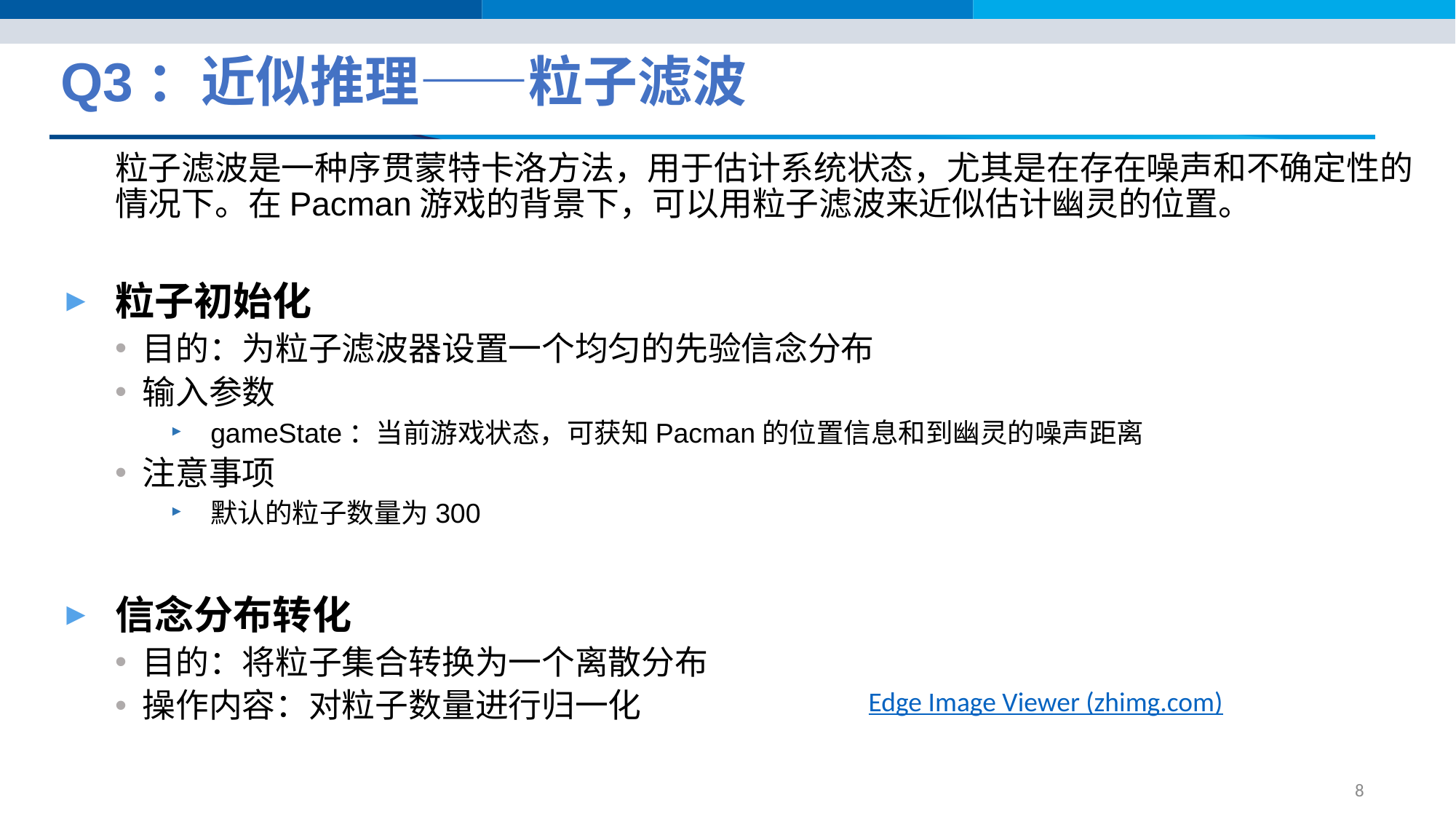

# Q3：近似推理——粒子滤波
粒子滤波是一种序贯蒙特卡洛方法，用于估计系统状态，尤其是在存在噪声和不确定性的情况下。在Pacman游戏的背景下，可以用粒子滤波来近似估计幽灵的位置。

粒子初始化
目的：为粒子滤波器设置一个均匀的先验信念分布
输入参数
gameState：当前游戏状态，可获知Pacman的位置信息和到幽灵的噪声距离
注意事项
默认的粒子数量为300

信念分布转化
目的：将粒子集合转换为一个离散分布
操作内容：对粒子数量进行归一化
Edge Image Viewer (zhimg.com)
8